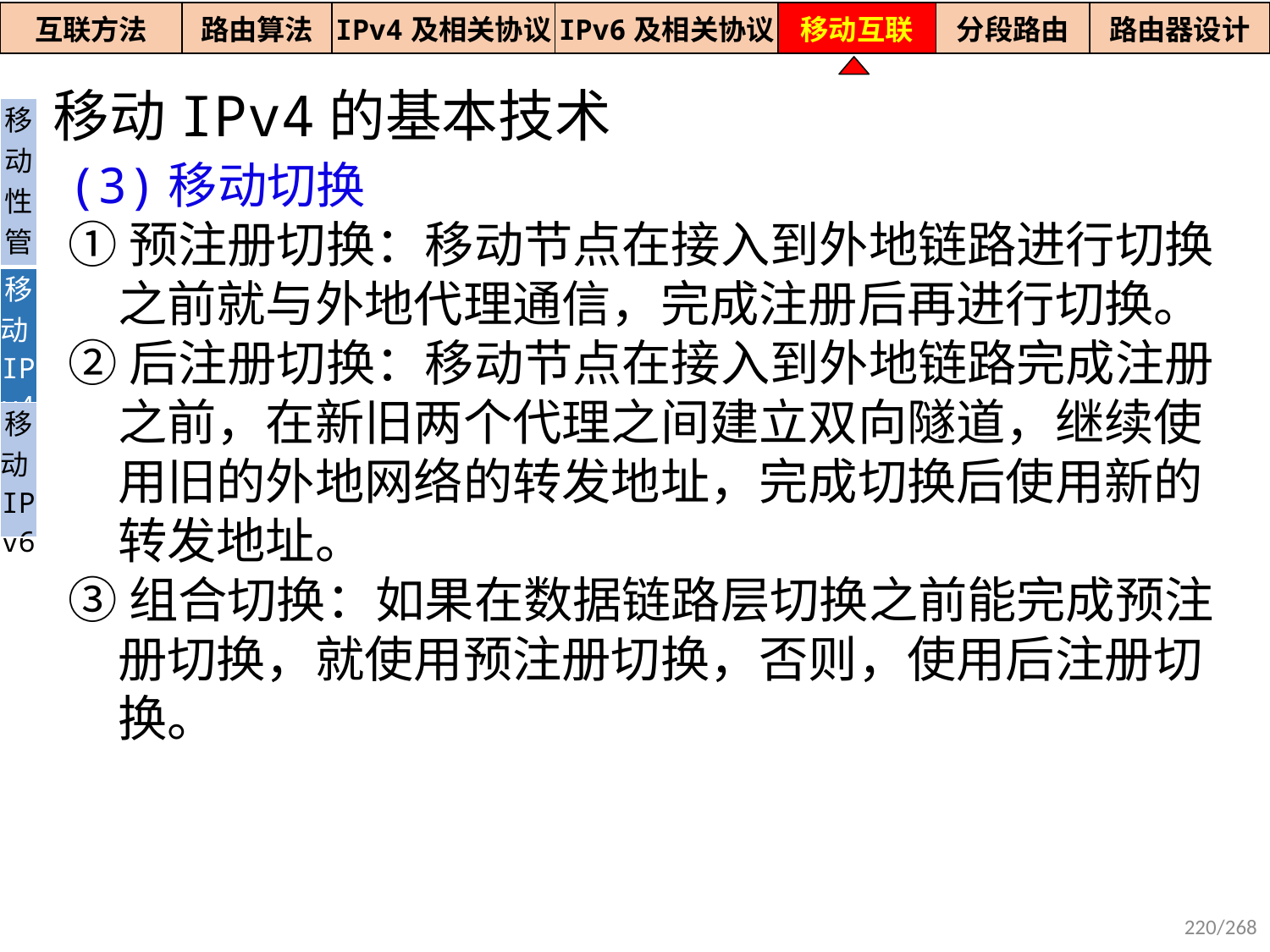

| 互联方法 | 路由算法 | IPv4及相关协议 | IPv6及相关协议 | 移动互联 | 分段路由 | 路由器设计 |
| --- | --- | --- | --- | --- | --- | --- |

移动IPv4的基本技术
| 移动性管理 |
| --- |
| 移动IPv4 |
| 移动IPv6 |
(3)移动切换
①预注册切换：移动节点在接入到外地链路进行切换之前就与外地代理通信，完成注册后再进行切换。
②后注册切换：移动节点在接入到外地链路完成注册之前，在新旧两个代理之间建立双向隧道，继续使用旧的外地网络的转发地址，完成切换后使用新的转发地址。
③组合切换：如果在数据链路层切换之前能完成预注册切换，就使用预注册切换，否则，使用后注册切换。
220/268